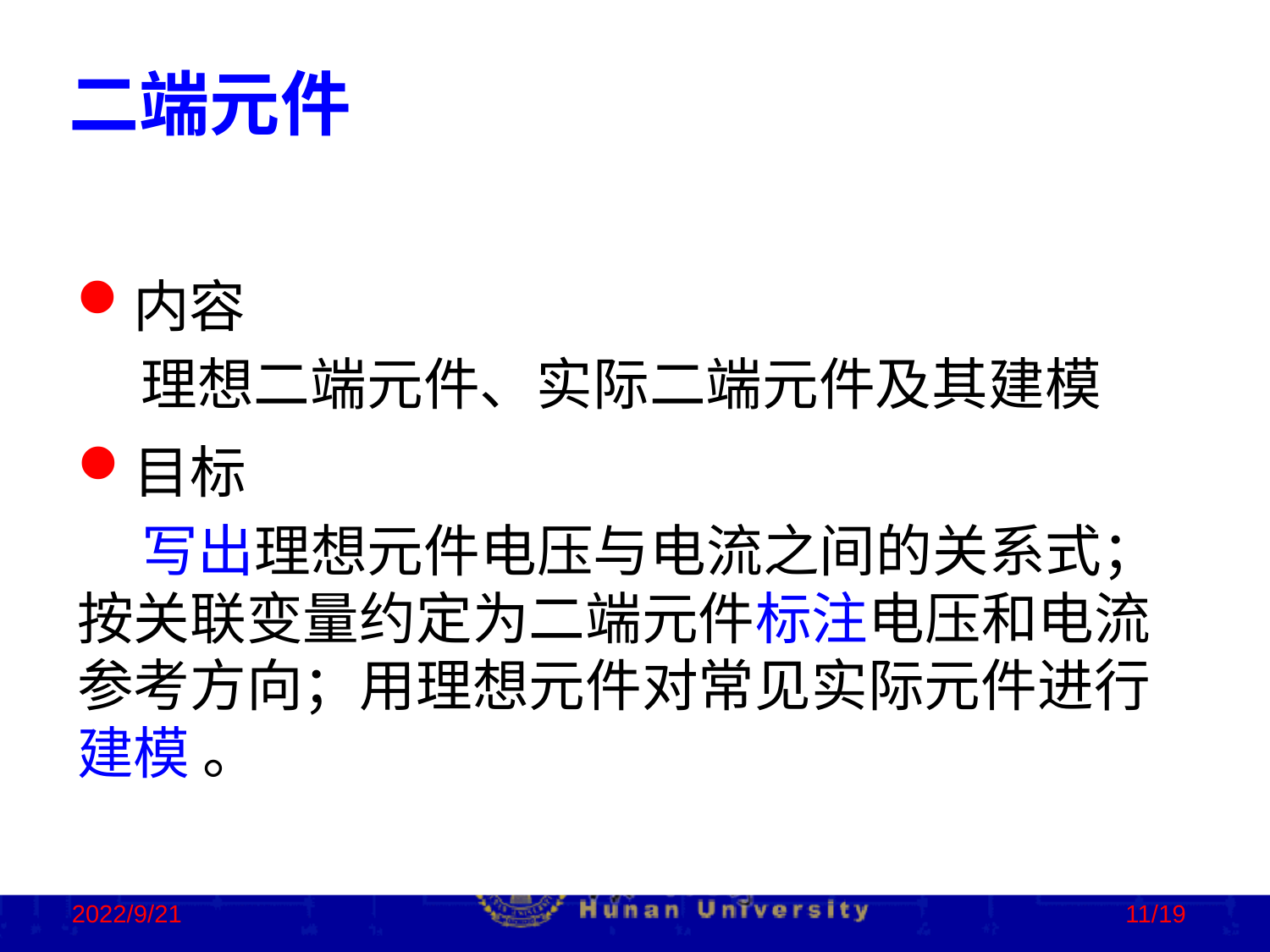

二端元件
内容
    理想二端元件、实际二端元件及其建模
目标
    写出理想元件电压与电流之间的关系式；按关联变量约定为二端元件标注电压和电流参考方向；用理想元件对常见实际元件进行建模 。
2022/9/21
11/19